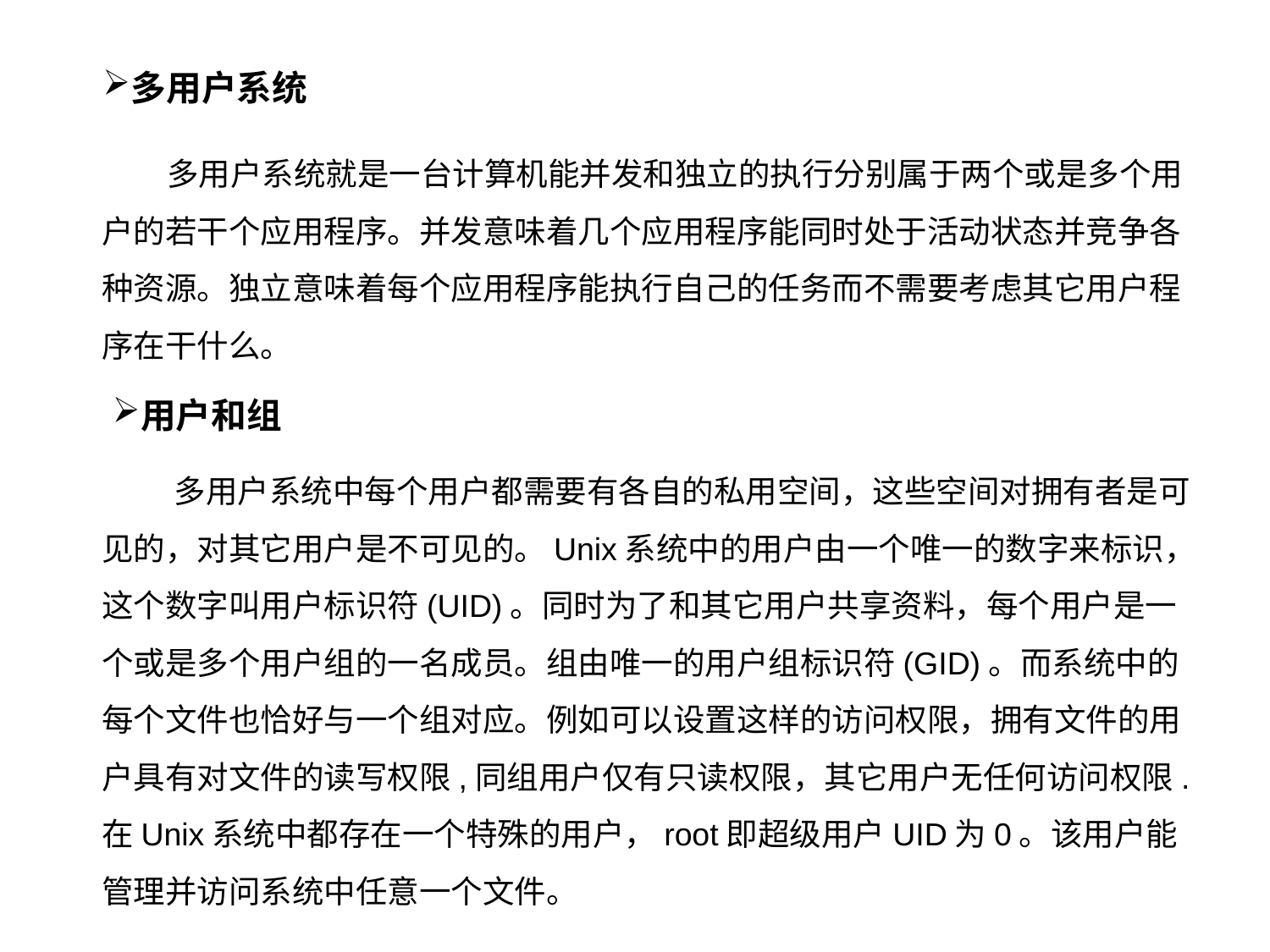

多用户系统
        多用户系统就是一台计算机能并发和独立的执行分别属于两个或是多个用户的若干个应用程序。并发意味着几个应用程序能同时处于活动状态并竞争各种资源。独立意味着每个应用程序能执行自己的任务而不需要考虑其它用户程序在干什么。
用户和组
         多用户系统中每个用户都需要有各自的私用空间，这些空间对拥有者是可见的，对其它用户是不可见的。Unix系统中的用户由一个唯一的数字来标识，这个数字叫用户标识符(UID)。同时为了和其它用户共享资料，每个用户是一个或是多个用户组的一名成员。组由唯一的用户组标识符(GID)。而系统中的每个文件也恰好与一个组对应。例如可以设置这样的访问权限，拥有文件的用户具有对文件的读写权限,同组用户仅有只读权限，其它用户无任何访问权限.在Unix系统中都存在一个特殊的用户，root即超级用户UID为0。该用户能管理并访问系统中任意一个文件。